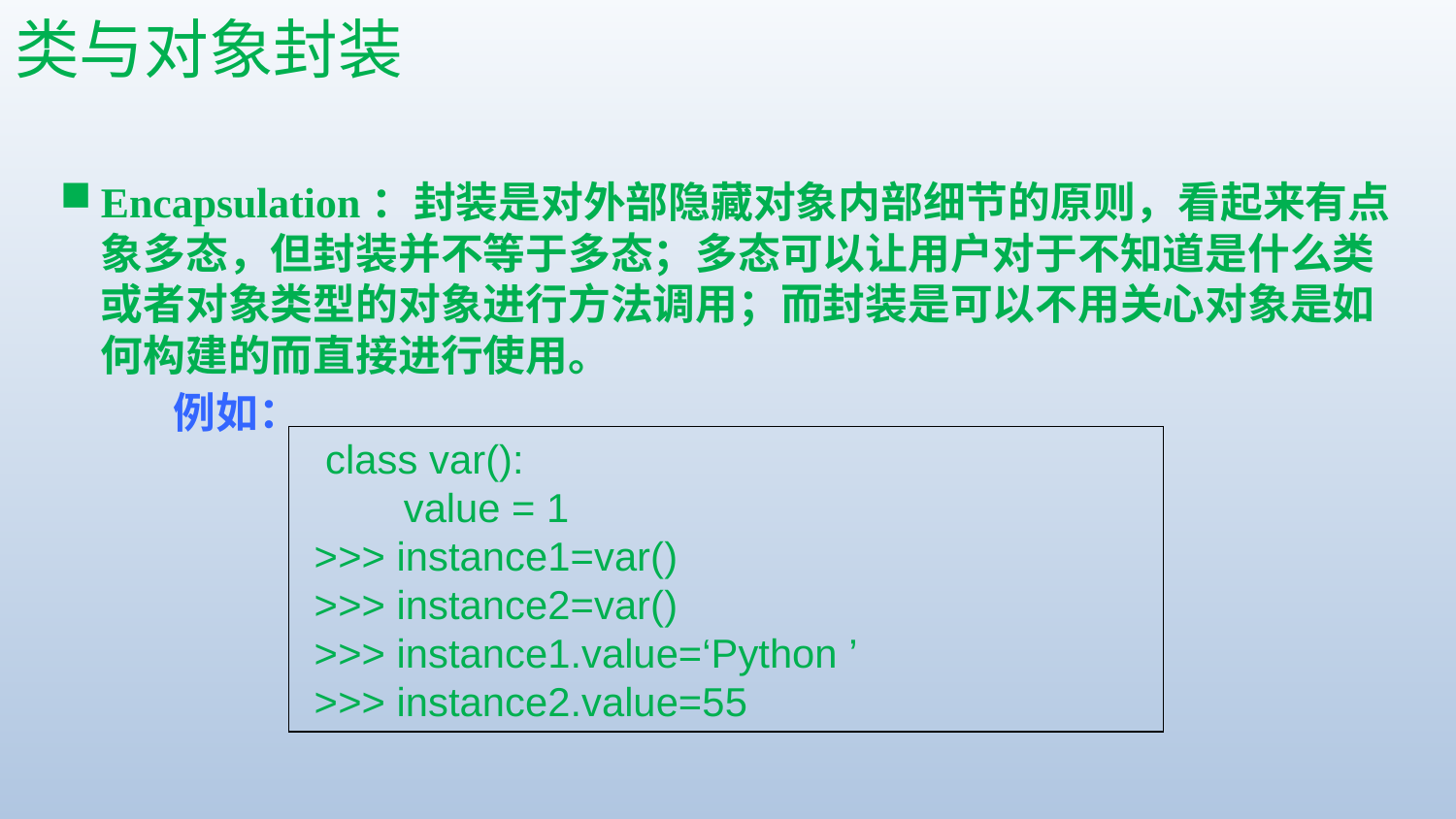

# 类与对象封装

Encapsulation：封装是对外部隐藏对象内部细节的原则，看起来有点象多态，但封装并不等于多态；多态可以让用户对于不知道是什么类或者对象类型的对象进行方法调用；而封装是可以不用关心对象是如何构建的而直接进行使用。
     例如：
  class var():
         value = 1
 >>> instance1=var()
 >>> instance2=var()
 >>> instance1.value=‘Python ’
 >>> instance2.value=55